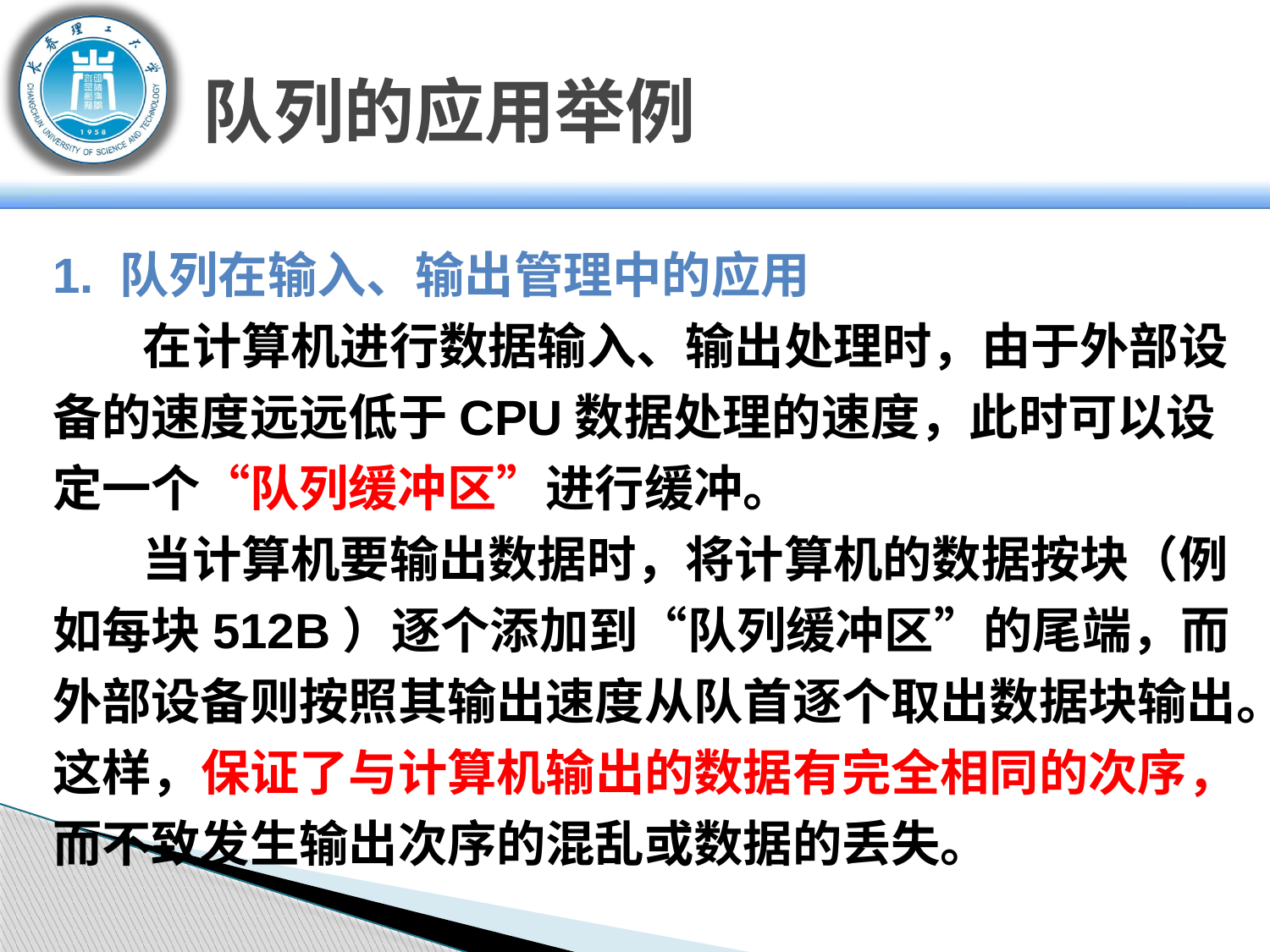

队列的应用举例
1. 队列在输入、输出管理中的应用
       在计算机进行数据输入、输出处理时，由于外部设备的速度远远低于CPU数据处理的速度，此时可以设定一个“队列缓冲区”进行缓冲。
       当计算机要输出数据时，将计算机的数据按块（例如每块512B）逐个添加到“队列缓冲区”的尾端，而外部设备则按照其输出速度从队首逐个取出数据块输出。这样，保证了与计算机输出的数据有完全相同的次序，而不致发生输出次序的混乱或数据的丢失。